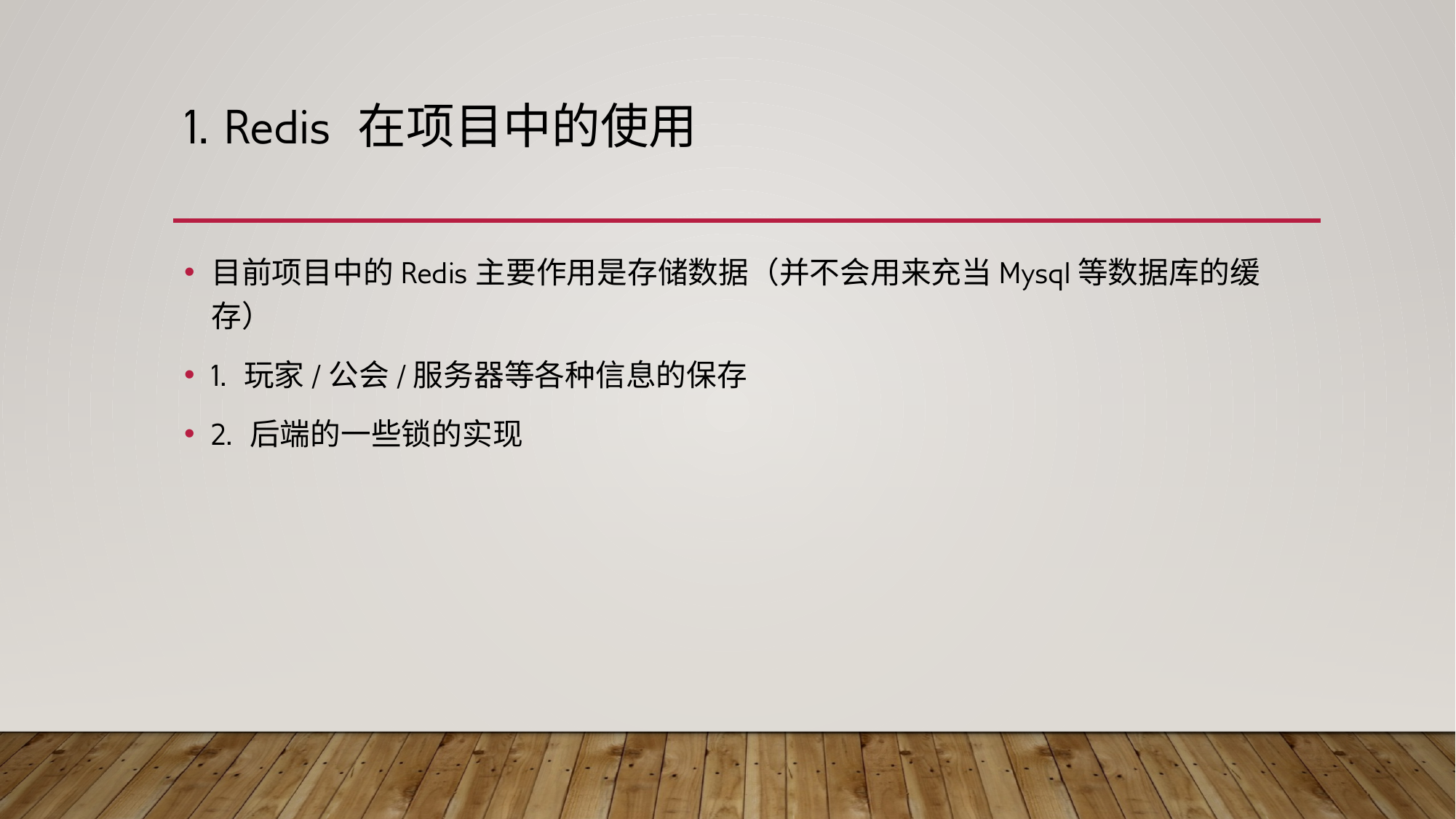

# 1. Redis 在项目中的使用
目前项目中的Redis主要作用是存储数据（并不会用来充当Mysql等数据库的缓存）
1. 玩家/公会/服务器等各种信息的保存
2. 后端的一些锁的实现